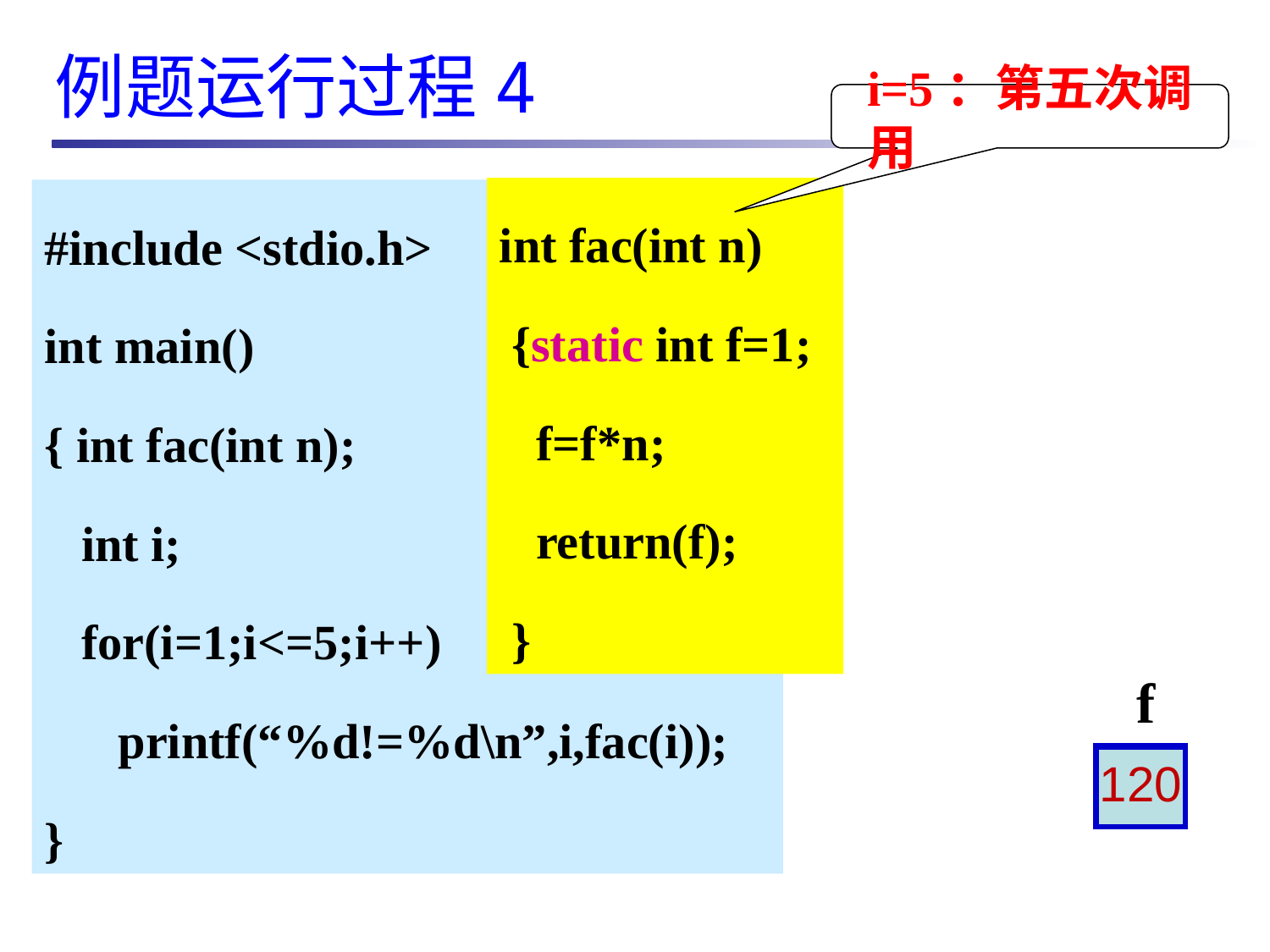

例题运行过程4
i=5：第五次调用
int fac(int n)
 {static int f=1;
   f=f*n;
   return(f);
 }
#include <stdio.h>
int main()
{ int fac(int n);
   int i;
   for(i=1;i<=5;i++)
      printf(“%d!=%d\n”,i,fac(i));
}
f
24
120